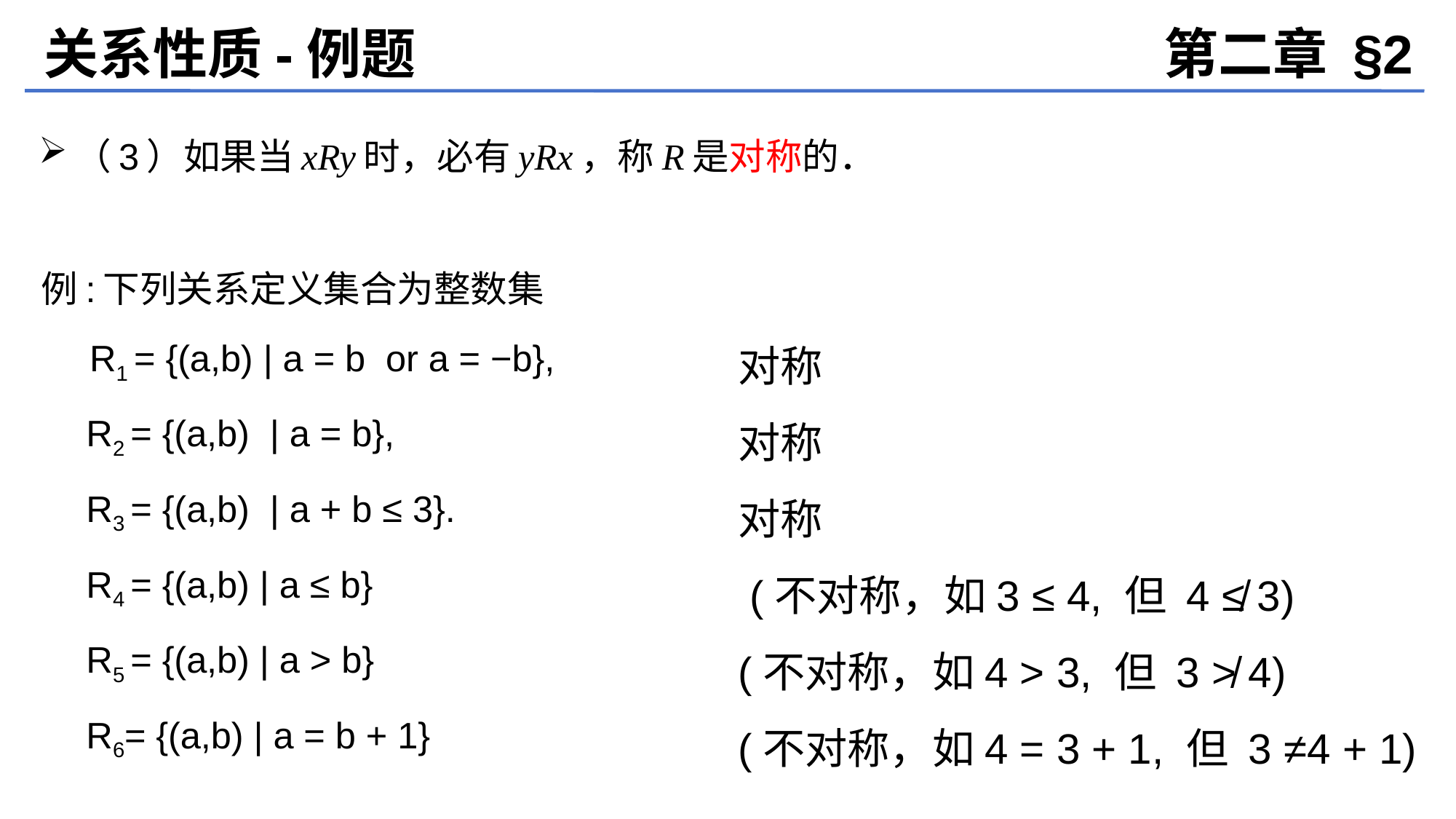

关系性质-例题
第二章 §2
（3）如果当xRy时，必有yRx，称R是对称的．

例:下列关系定义集合为整数集
     R1 = {(a,b) | a = b  or a = −b},
R2 = {(a,b)  | a = b},
R3 = {(a,b)  | a + b ≤ 3}.
R4 = {(a,b) | a ≤ b}
R5 = {(a,b) | a > b}
R6= {(a,b) | a = b + 1}

对称
对称
对称
 (不对称，如3 ≤ 4, 但 4 ≰ 3)
(不对称，如4 > 3, 但 3 ≯ 4)
(不对称，如4 = 3 + 1, 但 3 ≠4 + 1)